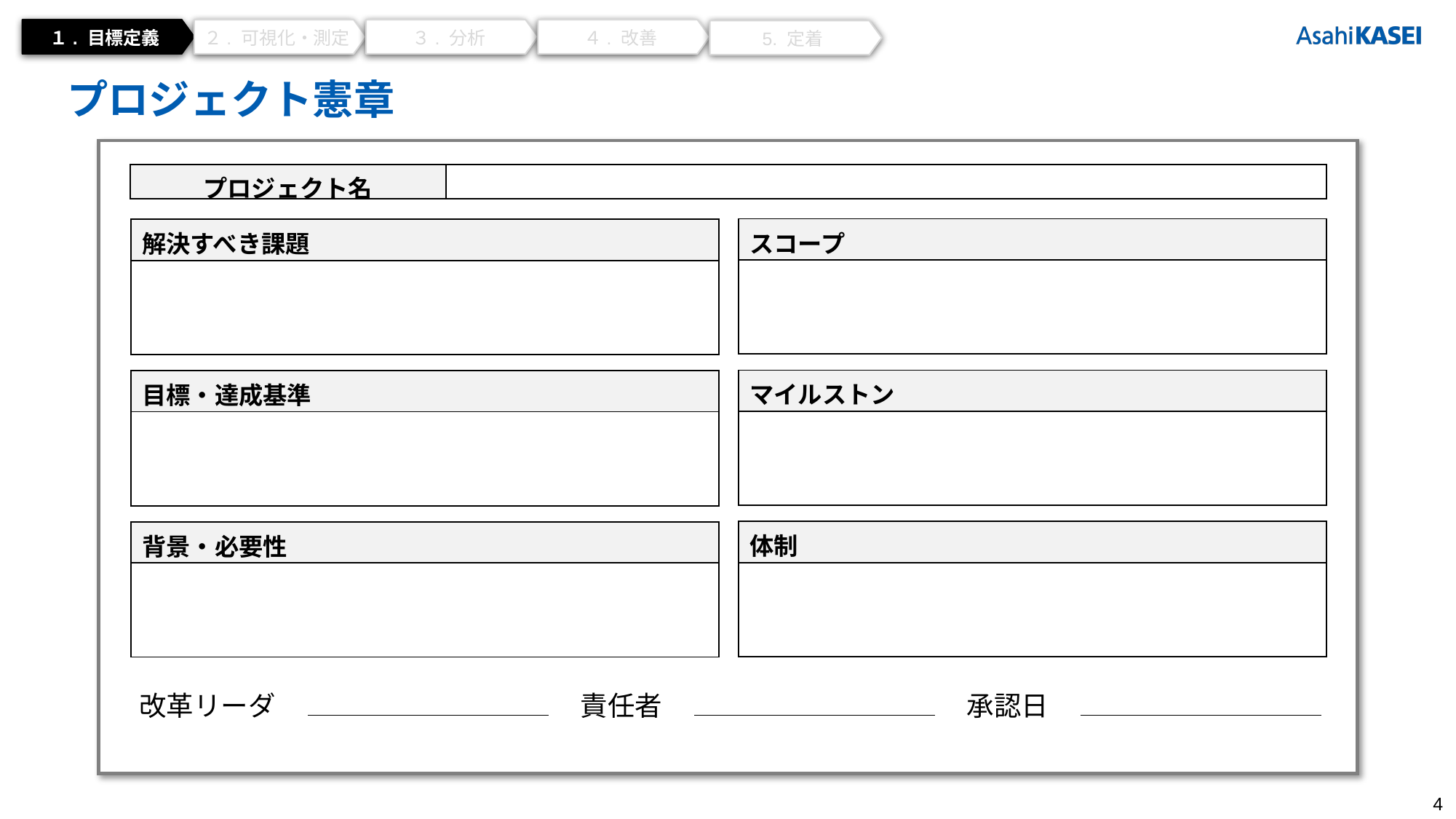

１. 目標定義
２. 可視化・測定
３. 分析
４. 改善
5. 定着
# プロジェクト憲章
何度も立ち返るプロジェクトの拠り所を、一枚にまとめる

| プロジェクト名 |  |
| --- | --- |
プロジェクト憲章
| スコープ |
| --- |
|  |
| 解決すべき課題 |
| --- |
|  |
| マイルストン |
| --- |
|  |
| 目標・達成基準 |
| --- |
|  |
| 体制 |
| --- |
|  |
| 背景・必要性 |
| --- |
|  |
改革リーダ
責任者
承認日
4